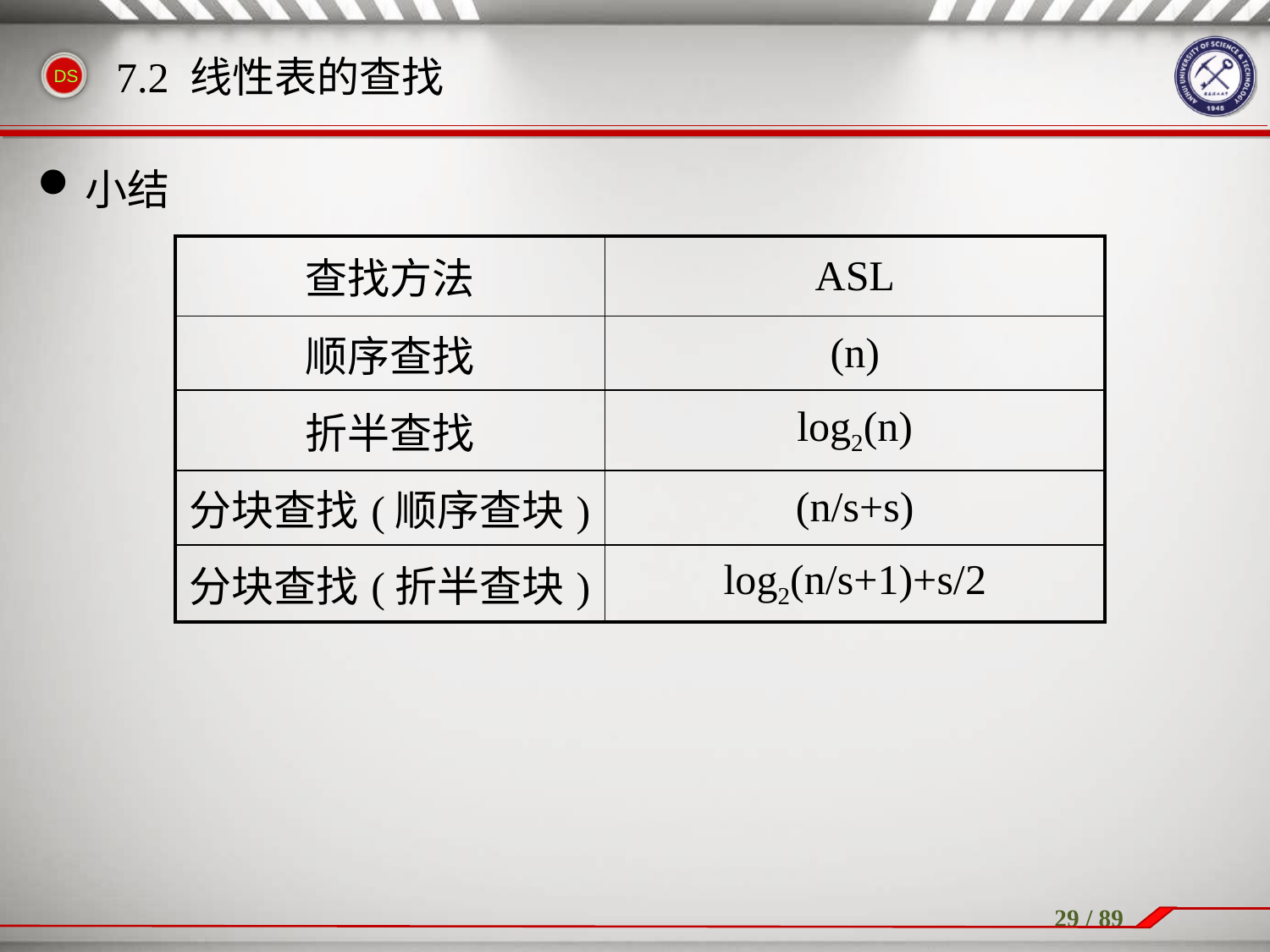

小结
7.2 线性表的查找
| 查找方法 | ASL |
| --- | --- |
| 顺序查找 | (n) |
| 折半查找 | log2(n) |
| 分块查找(顺序查块) | (n/s+s) |
| 分块查找(折半查块) | log2(n/s+1)+s/2 |